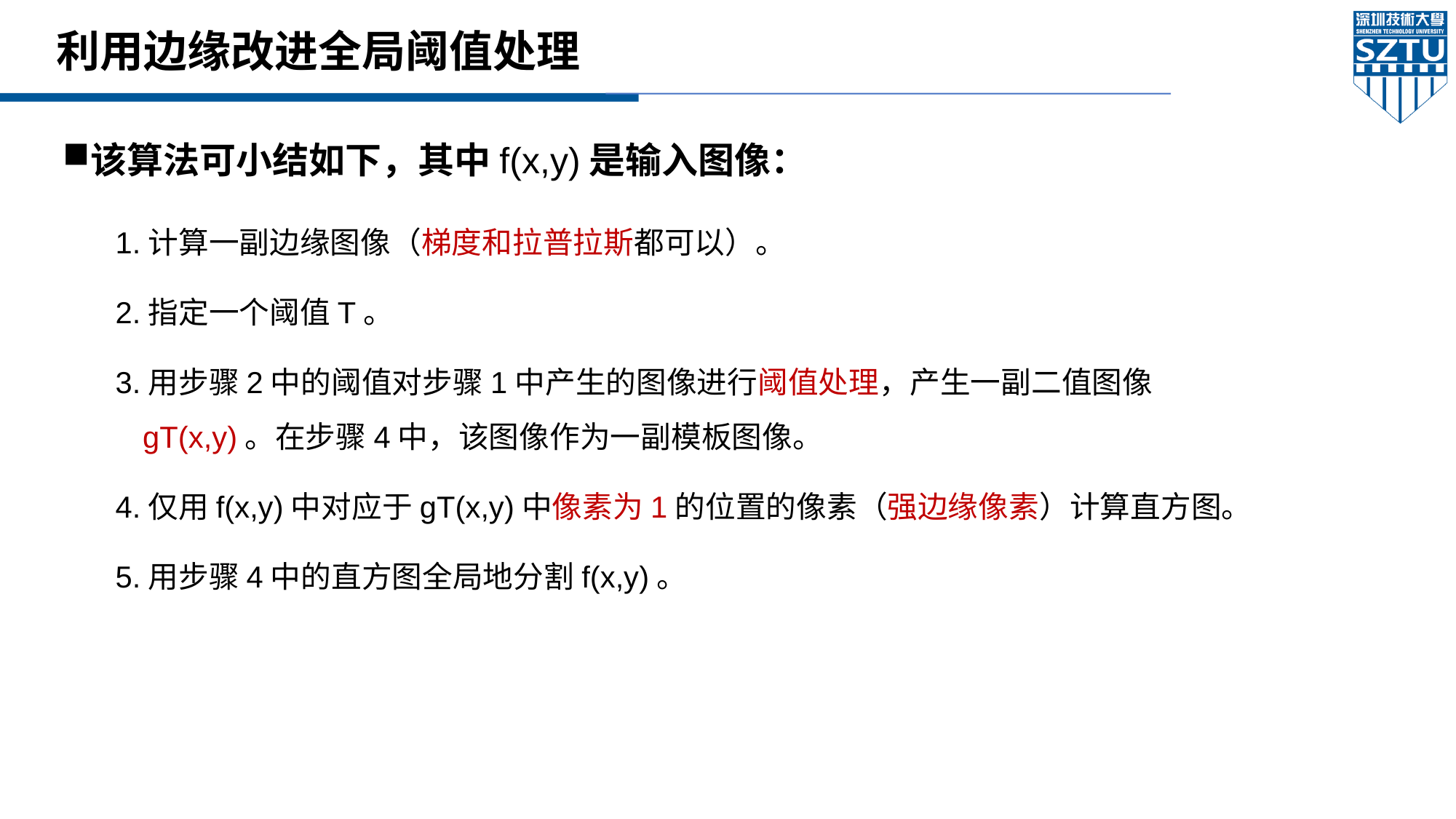

# 利用边缘改进全局阈值处理
该算法可小结如下，其中f(x,y)是输入图像：
1.计算一副边缘图像（梯度和拉普拉斯都可以）。
2.指定一个阈值T。
3.用步骤2中的阈值对步骤1中产生的图像进行阈值处理，产生一副二值图像gT(x,y)。在步骤4中，该图像作为一副模板图像。
4.仅用f(x,y)中对应于gT(x,y)中像素为1的位置的像素（强边缘像素）计算直方图。
5.用步骤4中的直方图全局地分割f(x,y)。